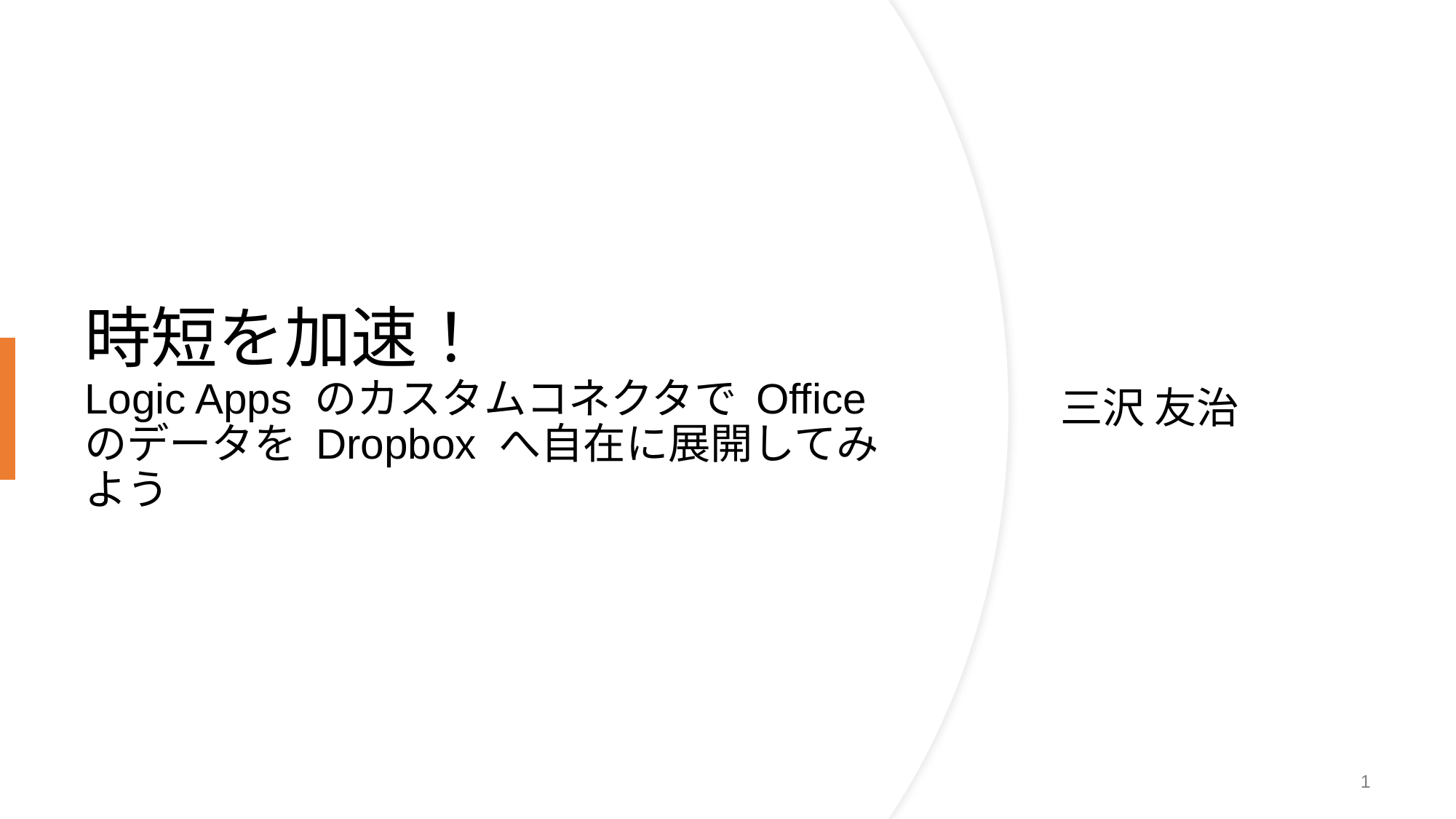

# 時短を加速！ Logic Apps のカスタムコネクタで Office のデータを Dropbox へ自在に展開してみよう
三沢 友治

1